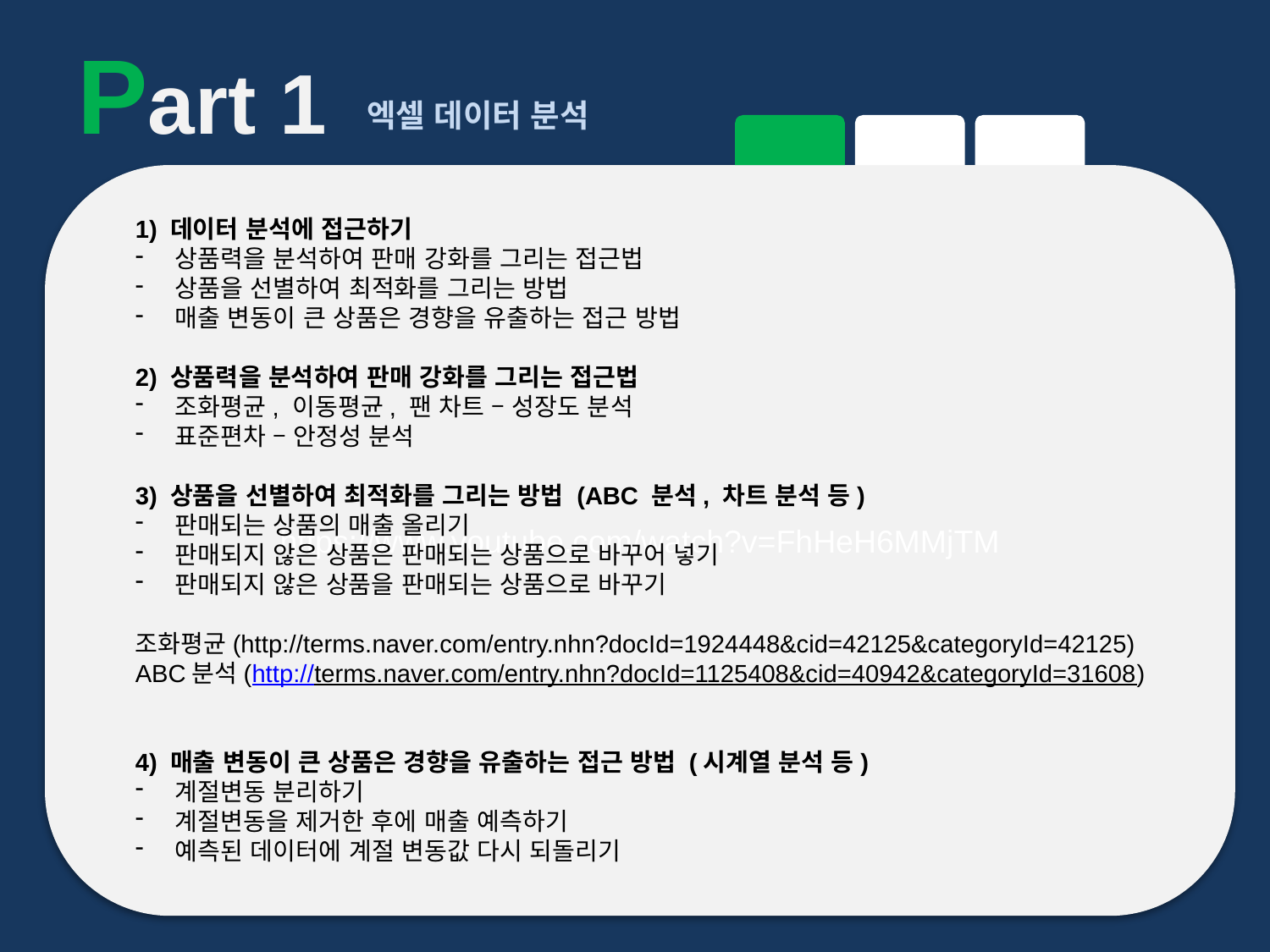

Part 1
엑셀 데이터 분석

https://www.youtube.com/watch?v=FhHeH6MMjTM
1) 데이터 분석에 접근하기
상품력을 분석하여 판매 강화를 그리는 접근법
상품을 선별하여 최적화를 그리는 방법
매출 변동이 큰 상품은 경향을 유출하는 접근 방법

2) 상품력을 분석하여 판매 강화를 그리는 접근법
조화평균, 이동평균, 팬 차트 – 성장도 분석
표준편차 – 안정성 분석

3) 상품을 선별하여 최적화를 그리는 방법 (ABC 분석, 차트 분석 등)
판매되는 상품의 매출 올리기
판매되지 않은 상품은 판매되는 상품으로 바꾸어 넣기
판매되지 않은 상품을 판매되는 상품으로 바꾸기

조화평균(http://terms.naver.com/entry.nhn?docId=1924448&cid=42125&categoryId=42125)
ABC분석(http://terms.naver.com/entry.nhn?docId=1125408&cid=40942&categoryId=31608)

4) 매출 변동이 큰 상품은 경향을 유출하는 접근 방법 (시계열 분석 등)
계절변동 분리하기
계절변동을 제거한 후에 매출 예측하기
예측된 데이터에 계절 변동값 다시 되돌리기